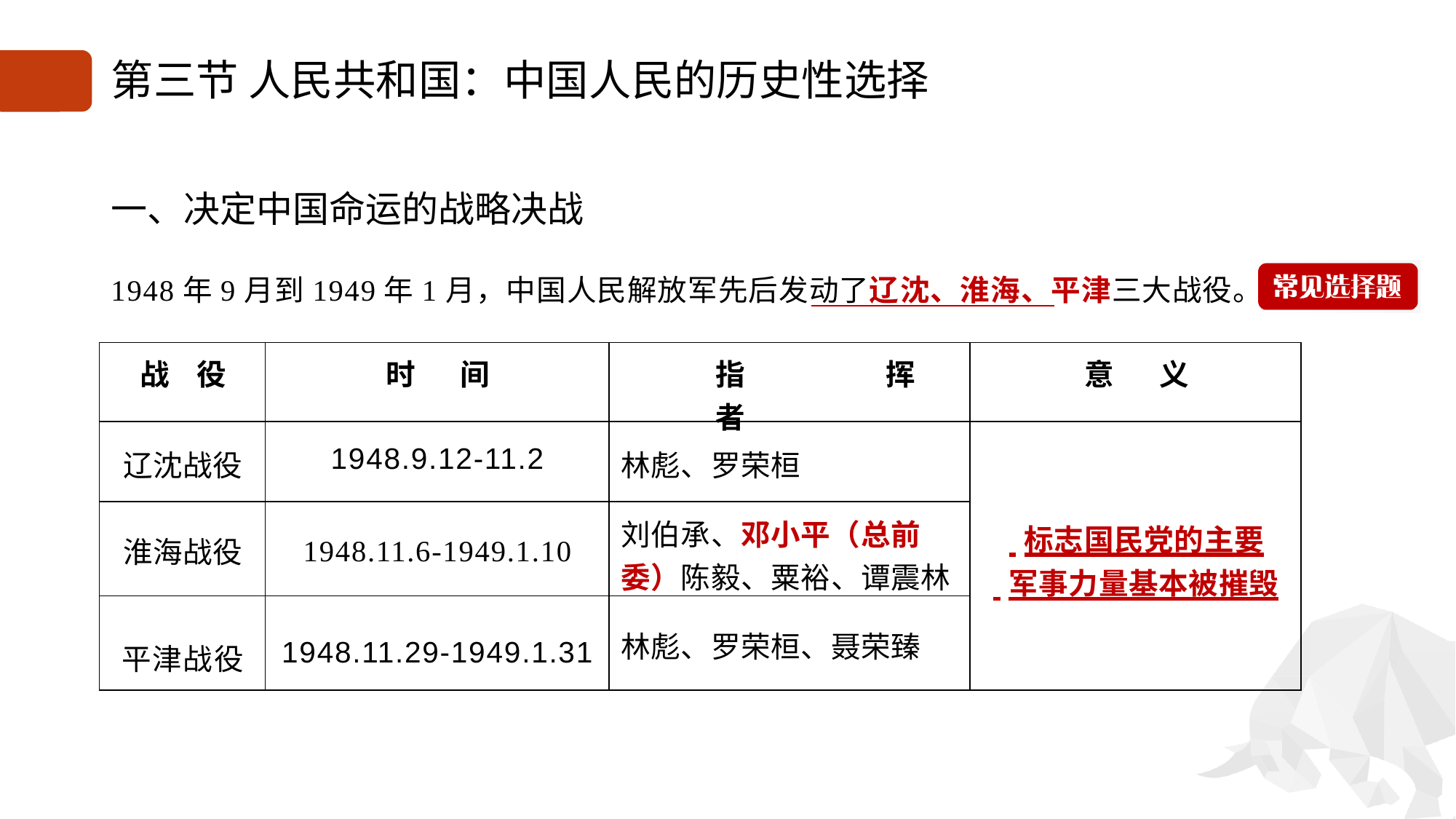

# 第三节 人民共和国：中国人民的历史性选择
一、决定中国命运的战略决战

1948年9月到1949年1月，中国人民解放军先后发动了辽沈、淮海、平津三大战役。★

| 战 役 | 时 间 | 指 挥 者 | 意 义 |
| --- | --- | --- | --- |
| 辽沈战役 | 1948.9.12-11.2 | 林彪、罗荣桓 | 标志国民党的主要 军事力量基本被摧毁 |
| 淮海战役 | 1948.11.6-1949.1.10 | 刘伯承、邓小平（总前委）陈毅、粟裕、谭震林 |  |
| 平津战役 | 1948.11.29-1949.1.31 | 林彪、罗荣桓、聂荣臻 |  |